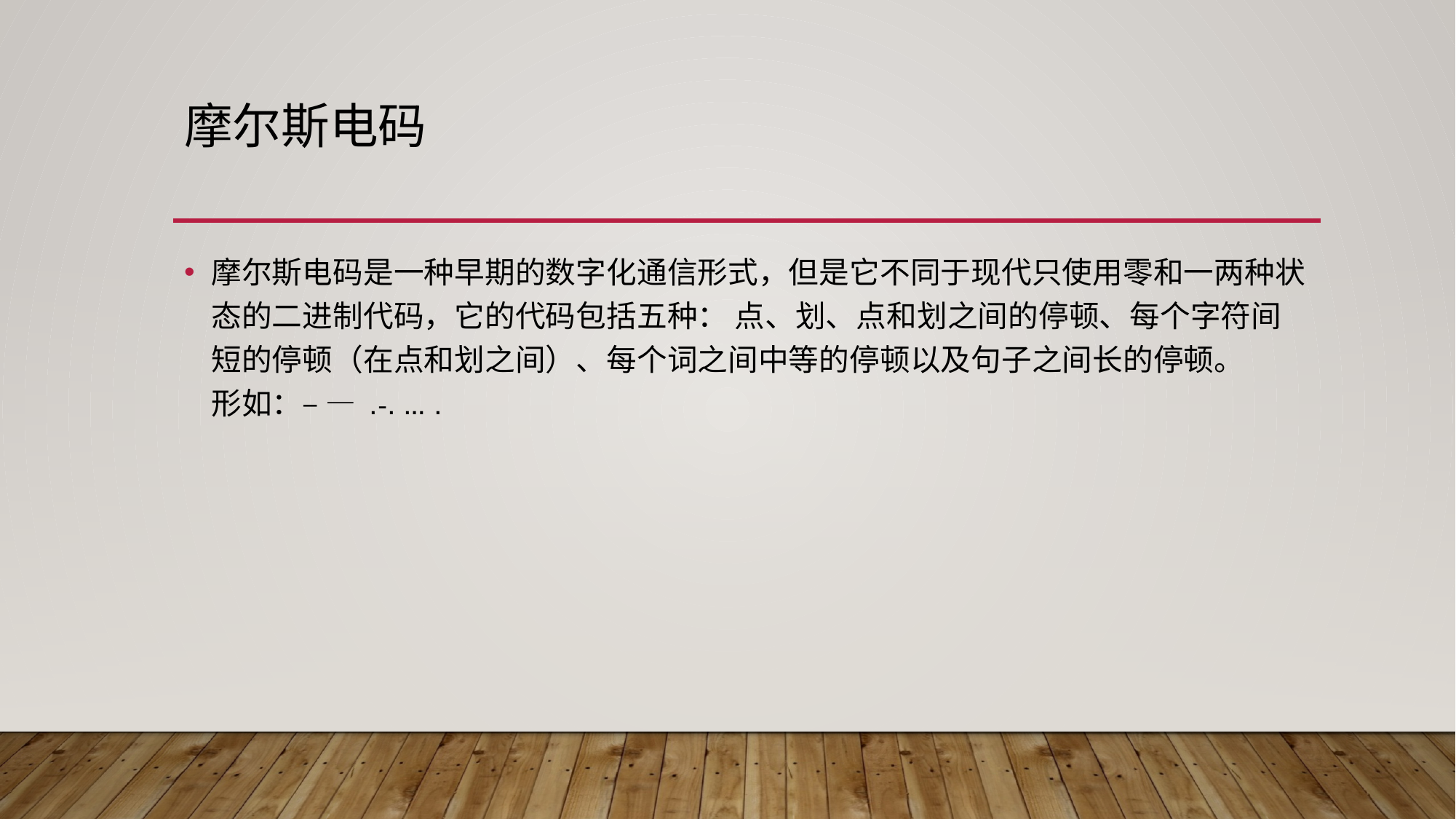

# 摩尔斯电码
摩尔斯电码是一种早期的数字化通信形式，但是它不同于现代只使用零和一两种状态的二进制代码，它的代码包括五种： 点、划、点和划之间的停顿、每个字符间短的停顿（在点和划之间）、每个词之间中等的停顿以及句子之间长的停顿。
形如：– — .-. … .